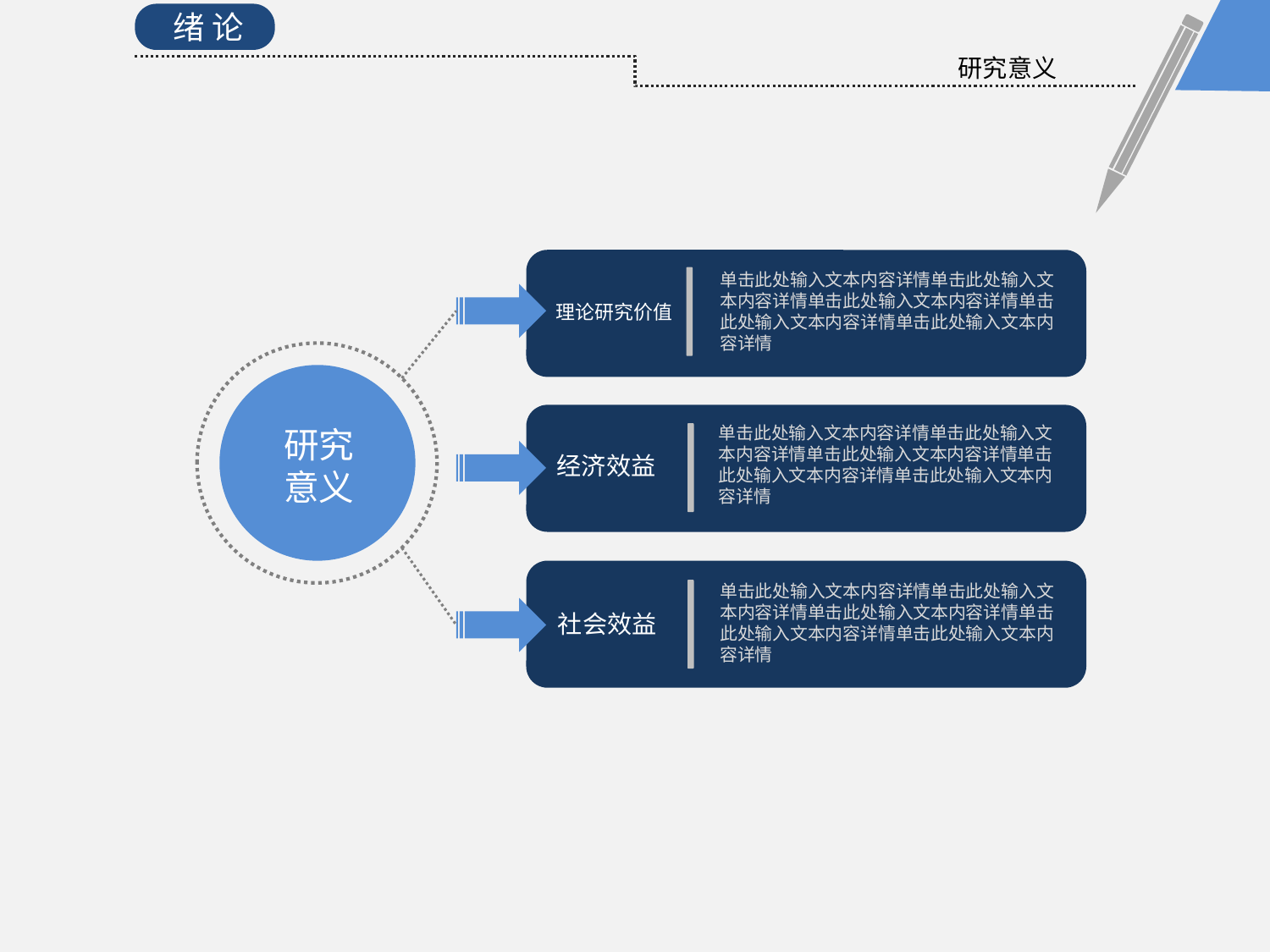

绪 论

研究意义

单击此处输入文本内容详情单击此处输入文
本内容详情单击此处输入文本内容详情单击
此处输入文本内容详情单击此处输入文本内
容详情

理论研究价值

单击此处输入文本内容详情单击此处输入文
本内容详情单击此处输入文本内容详情单击
此处输入文本内容详情单击此处输入文本内
容详情

研究
意义

经济效益

单击此处输入文本内容详情单击此处输入文
本内容详情单击此处输入文本内容详情单击
此处输入文本内容详情单击此处输入文本内
容详情

社会效益